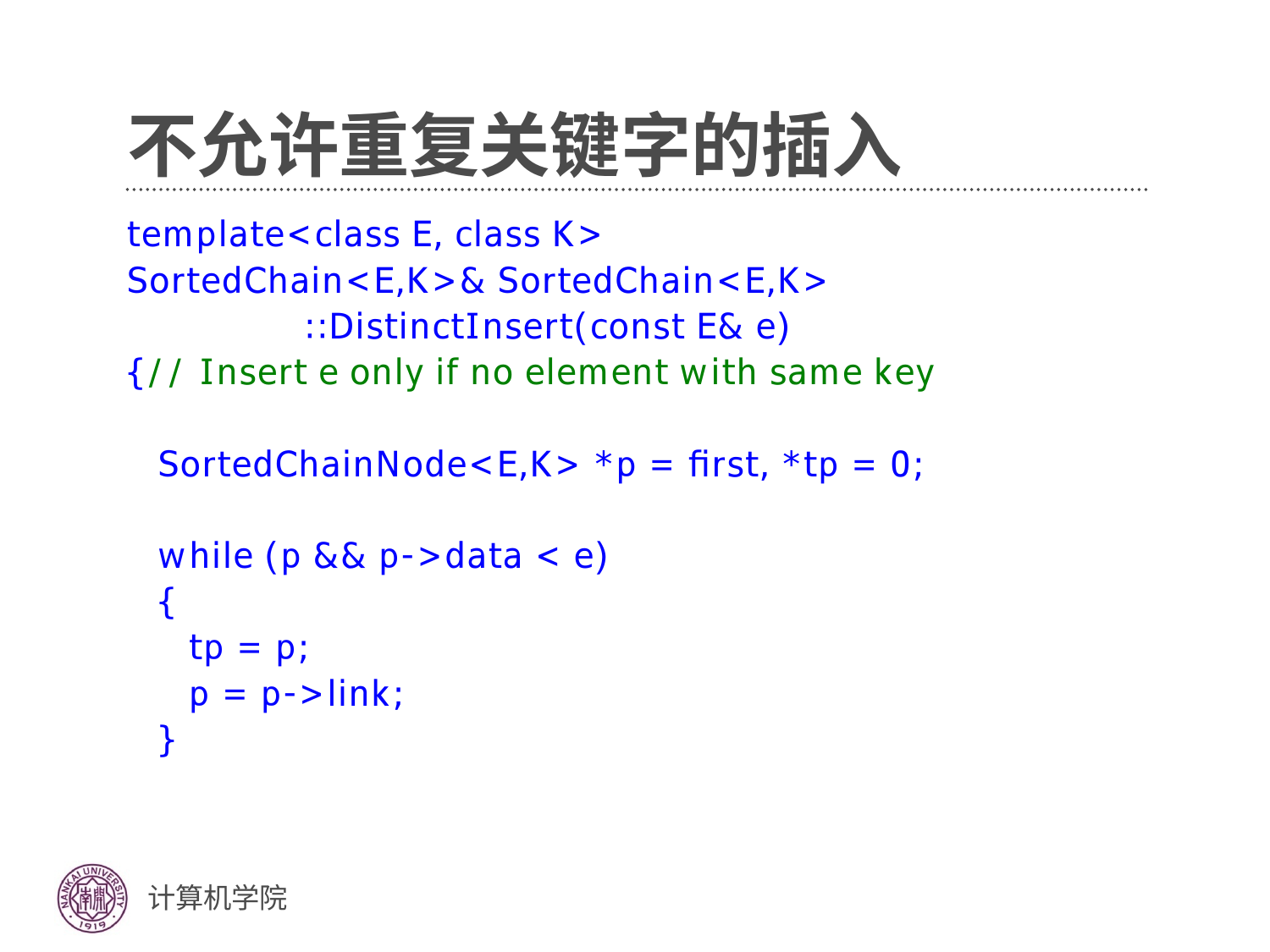

# 不允许重复关键字的插入
template<class E, class K>
SortedChain<E,K>& SortedChain<E,K>
                 ::DistinctInsert(const E& e)
{// Insert e only if no element with same key

   SortedChainNode<E,K> *p = first, *tp = 0;

   while (p && p->data < e)
   {
      tp = p;
      p = p->link;
   }